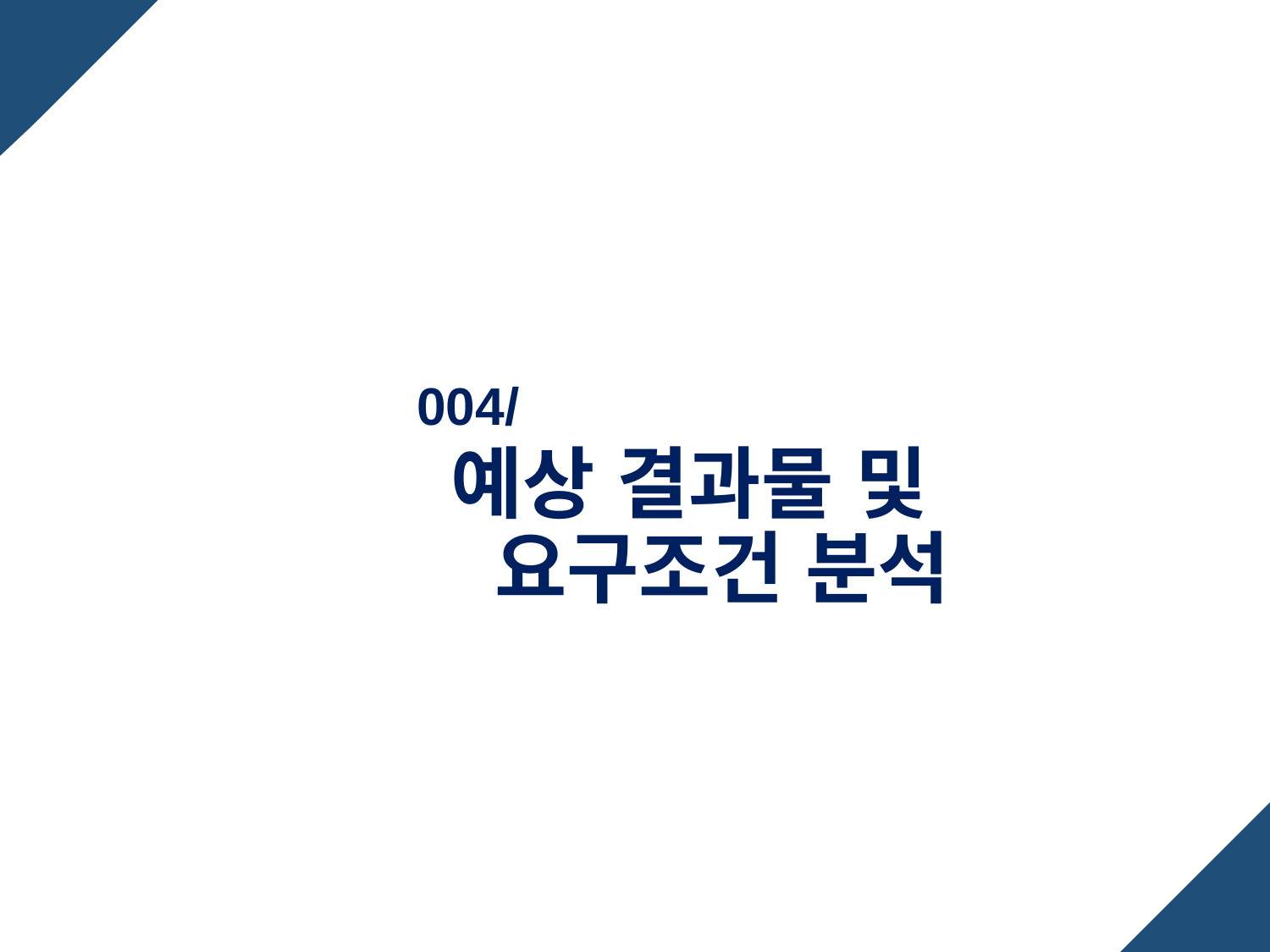

# 004/
예상 결과물 및
요구조건 분석